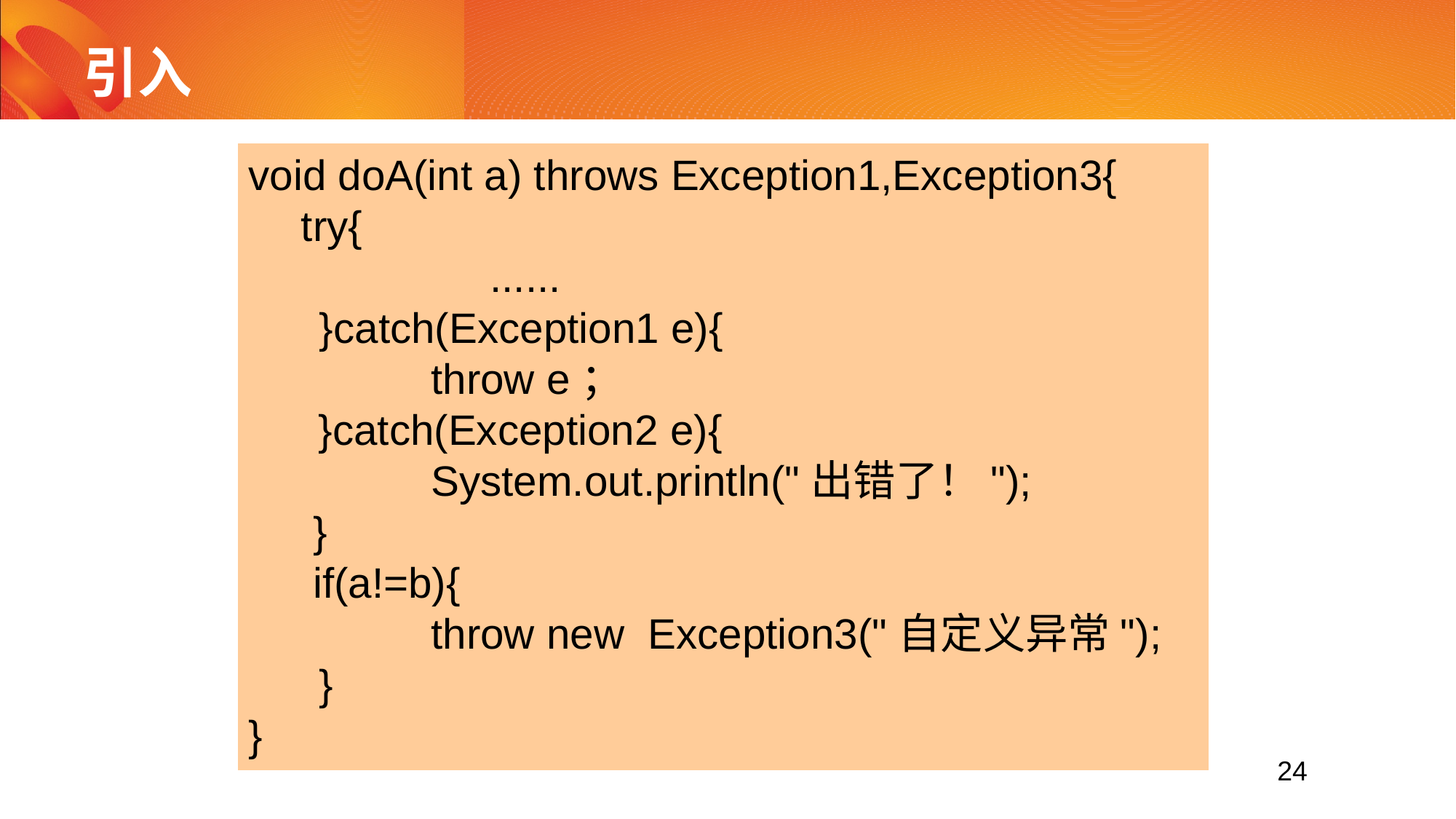

# 引入
void doA(int a) throws Exception1,Exception3{
 try{
                 ......
      }catch(Exception1 e){
            throw e；
  }catch(Exception2 e){
            System.out.println("出错了！");
  }
  if(a!=b){
            throw new  Exception3("自定义异常");
      }
}